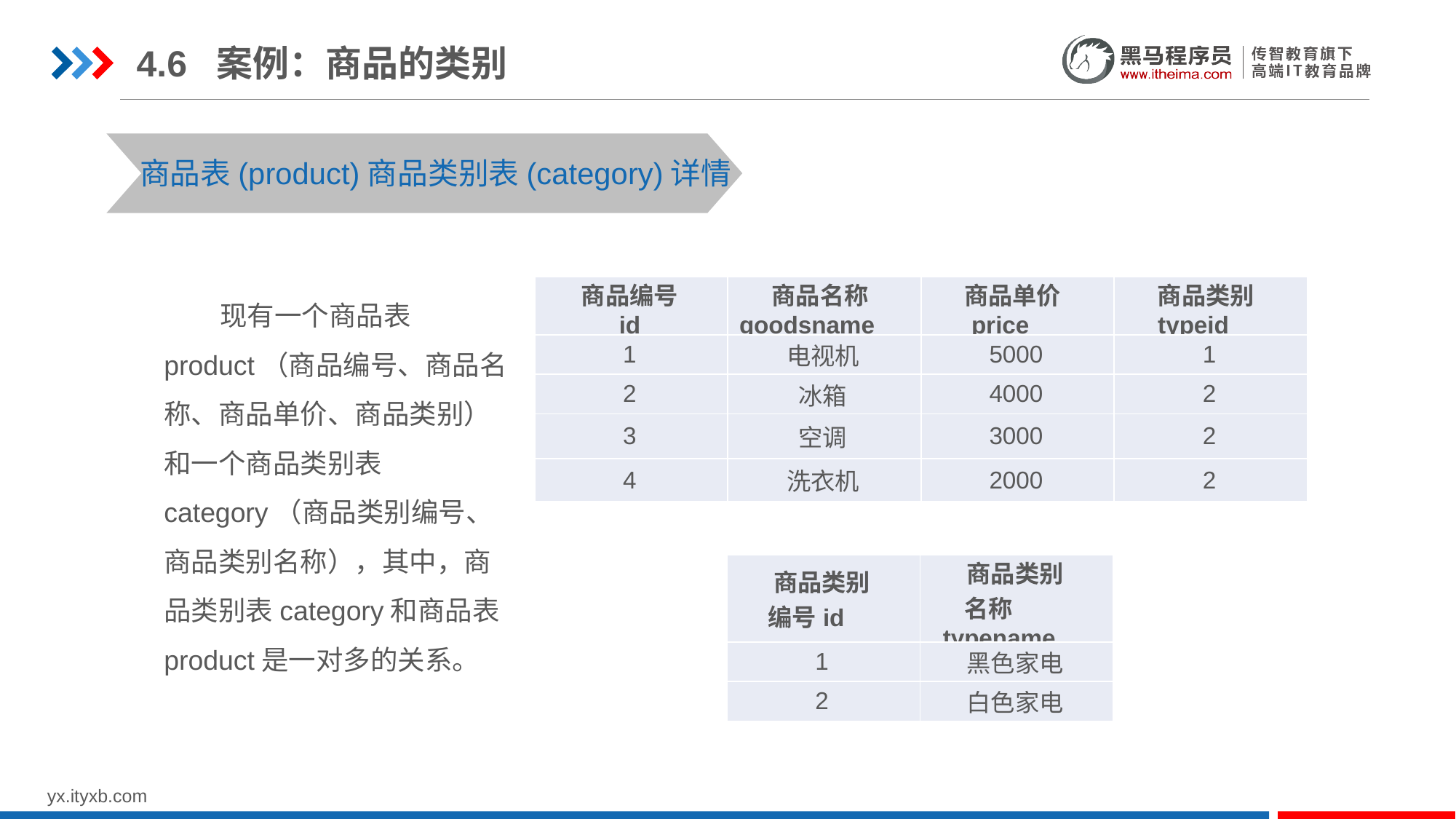

4.6  案例：商品的类别

商品表(product)商品类别表(category)详情
        现有一个商品表product（商品编号、商品名称、商品单价、商品类别）和一个商品类别表category（商品类别编号、商品类别名称），其中，商品类别表category和商品表product是一对多的关系。
| 商品编号 id | 商品名称 goodsname | 商品单价price | 商品类别typeid |
| --- | --- | --- | --- |
| 1 | 电视机 | 5000 | 1 |
| 2 | 冰箱 | 4000 | 2 |
| 3 | 空调 | 3000 | 2 |
| 4 | 洗衣机 | 2000 | 2 |
| 商品类别编号id | 商品类别名称 typename |
| --- | --- |
| 1 | 黑色家电 |
| 2 | 白色家电 |